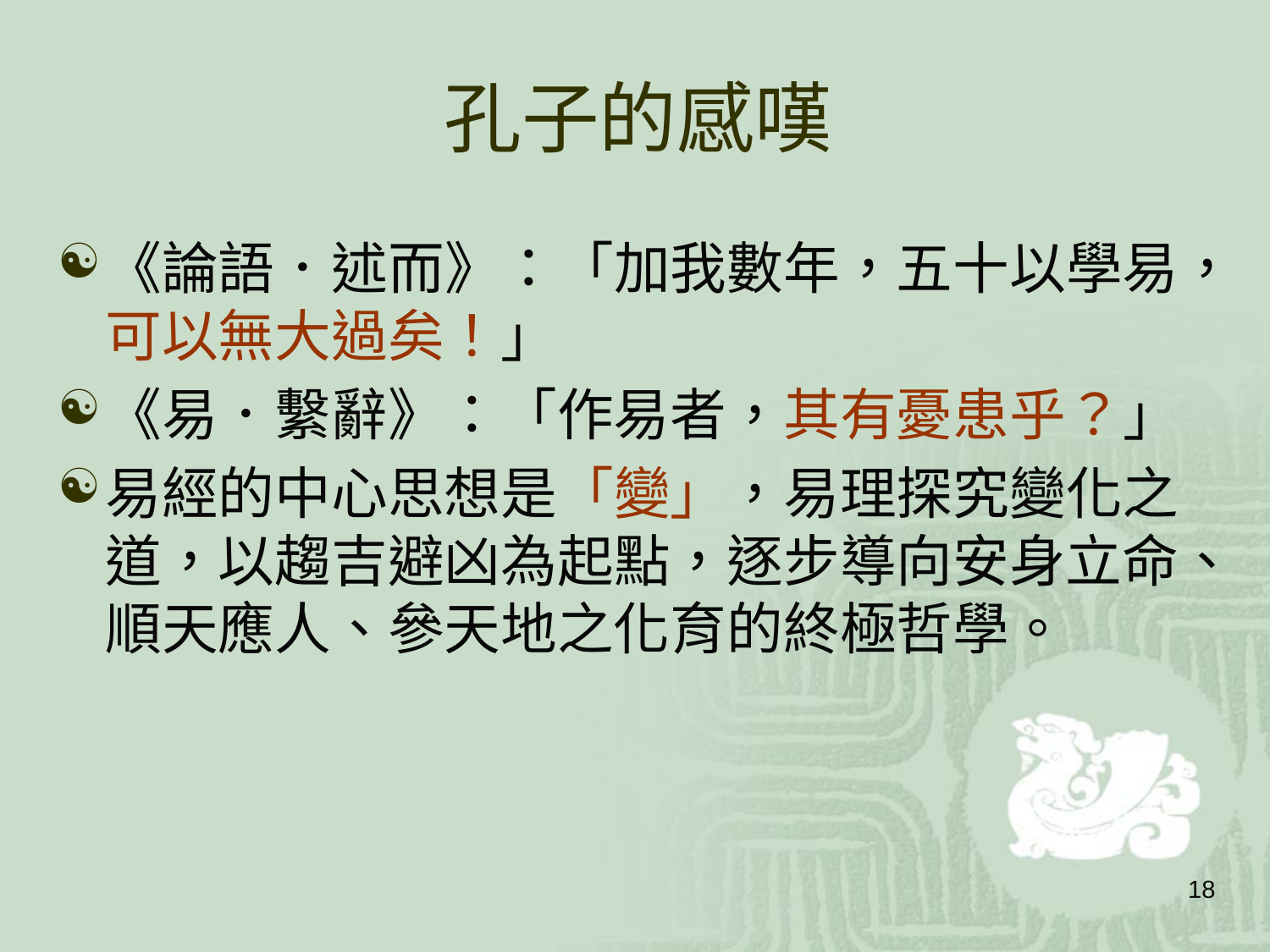

# 孔子的感嘆
《論語．述而》：「加我數年，五十以學易，可以無大過矣！」
《易．繫辭》：「作易者，其有憂患乎？」
易經的中心思想是「變」，易理探究變化之道，以趨吉避凶為起點，逐步導向安身立命、順天應人、參天地之化育的終極哲學。
18